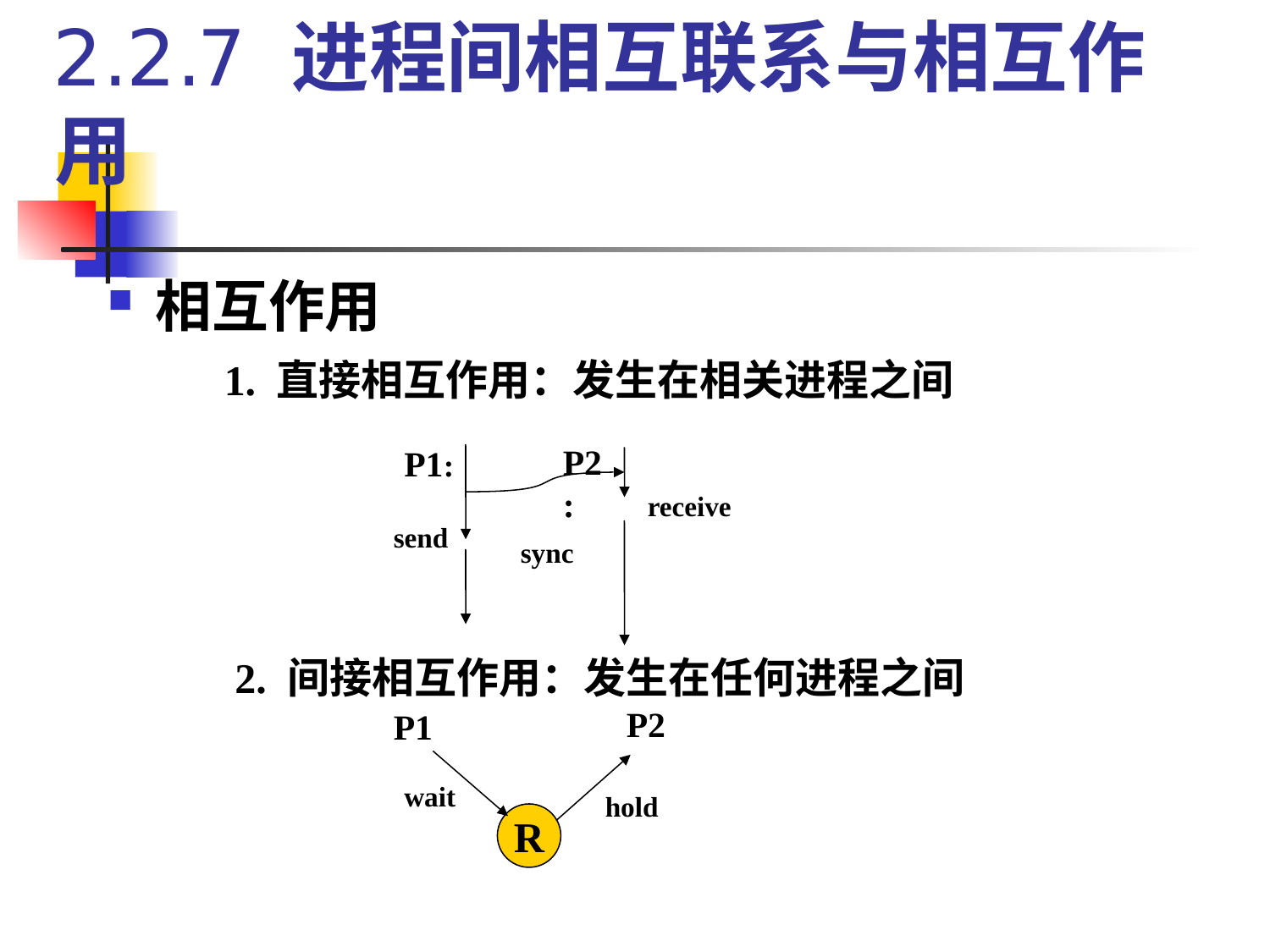

# 2.2.7 进程间相互联系与相互作用
相互作用

1. 直接相互作用：发生在相关进程之间
P2:
P1:

receive
send

sync

2. 间接相互作用：发生在任何进程之间
P2
P1

wait
hold
R